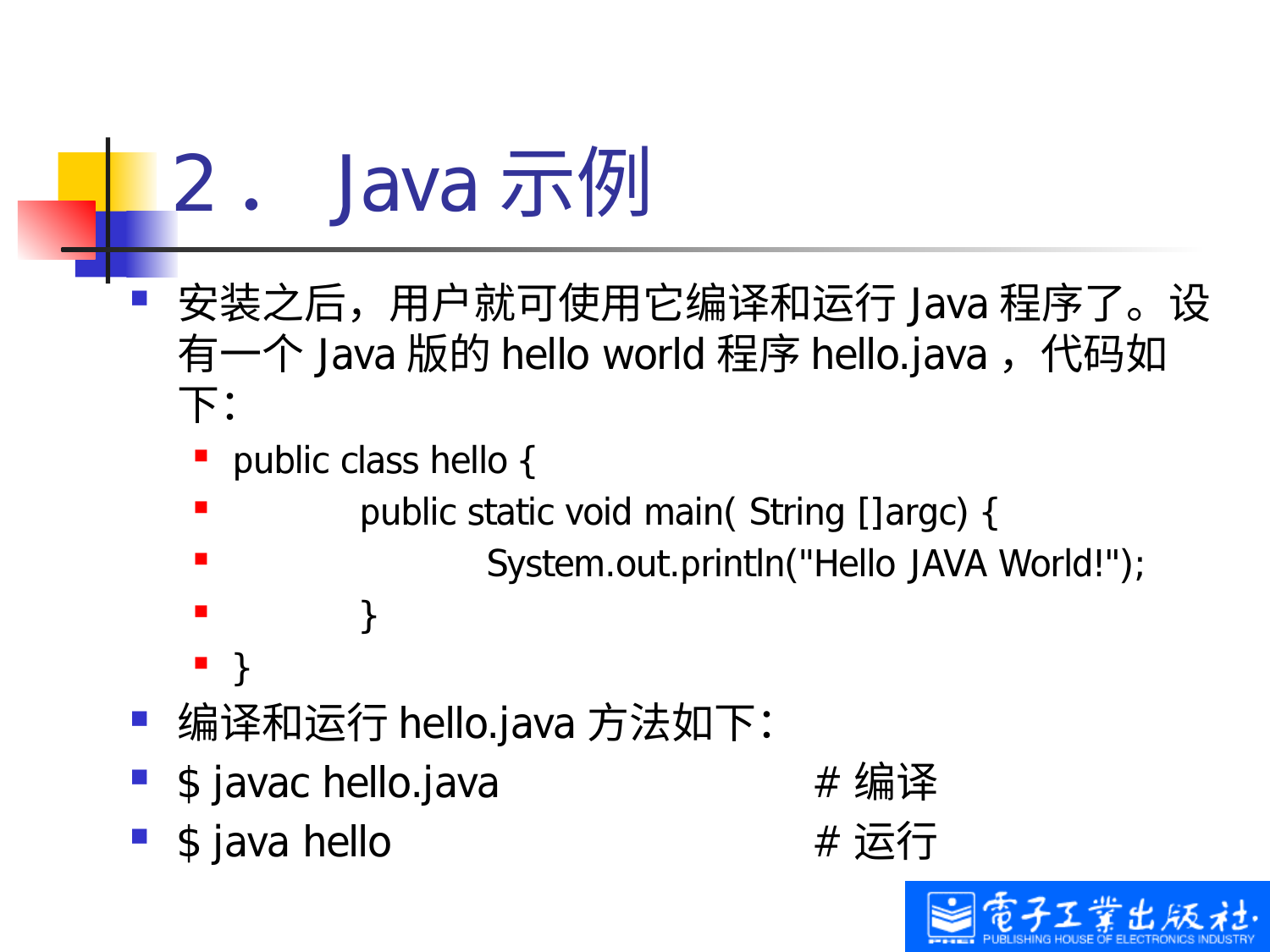

# 2．Java示例
安装之后，用户就可使用它编译和运行Java程序了。设有一个Java版的hello world程序hello.java，代码如下：
public class hello {
	public static void main( String []argc) {
		System.out.println("Hello JAVA World!");
	}
}
编译和运行hello.java方法如下：
$ javac hello.java 			#编译
$ java hello 				#运行